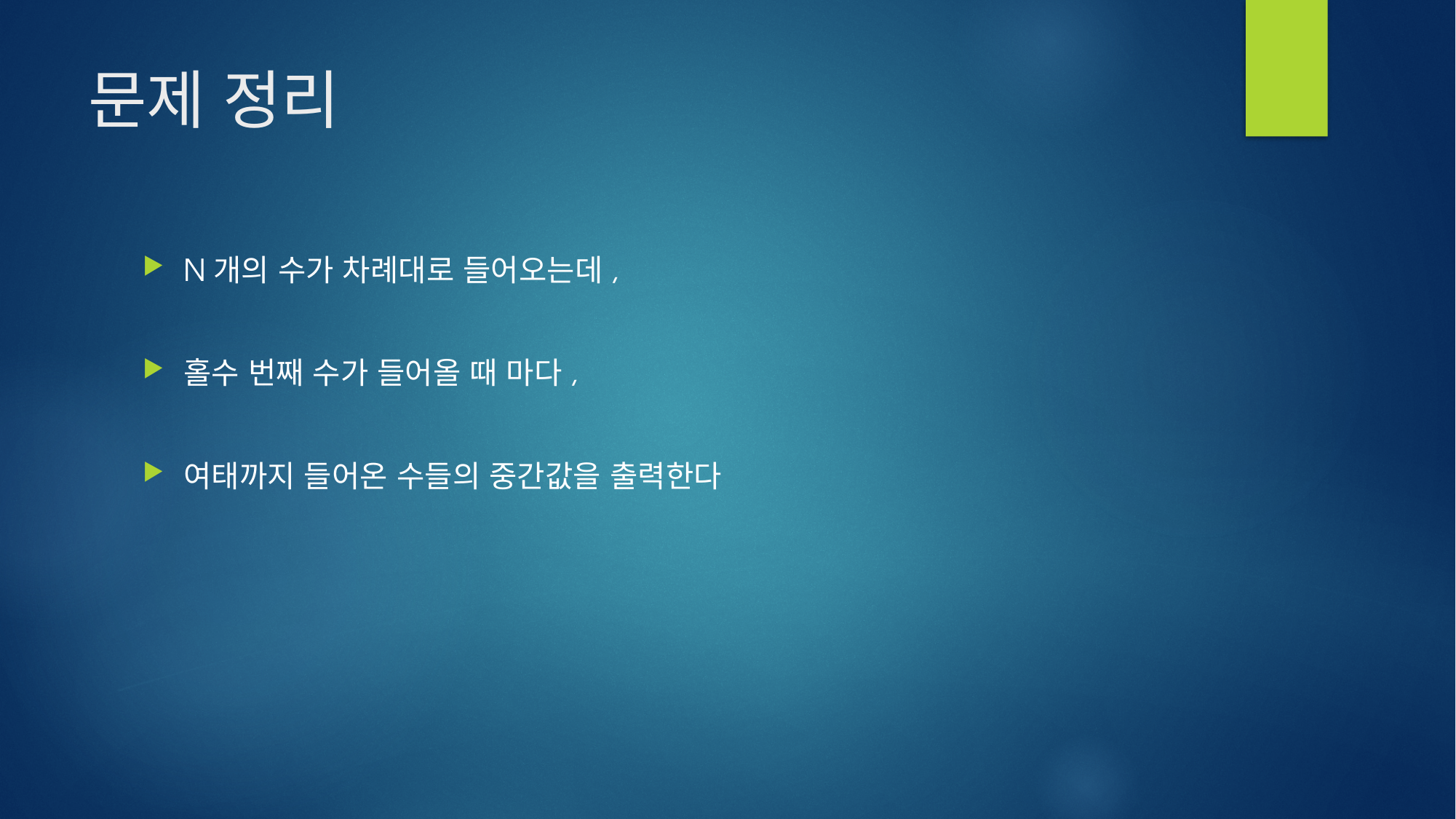

# 문제 정리
N개의 수가 차례대로 들어오는데,

홀수 번째 수가 들어올 때 마다,

여태까지 들어온 수들의 중간값을 출력한다